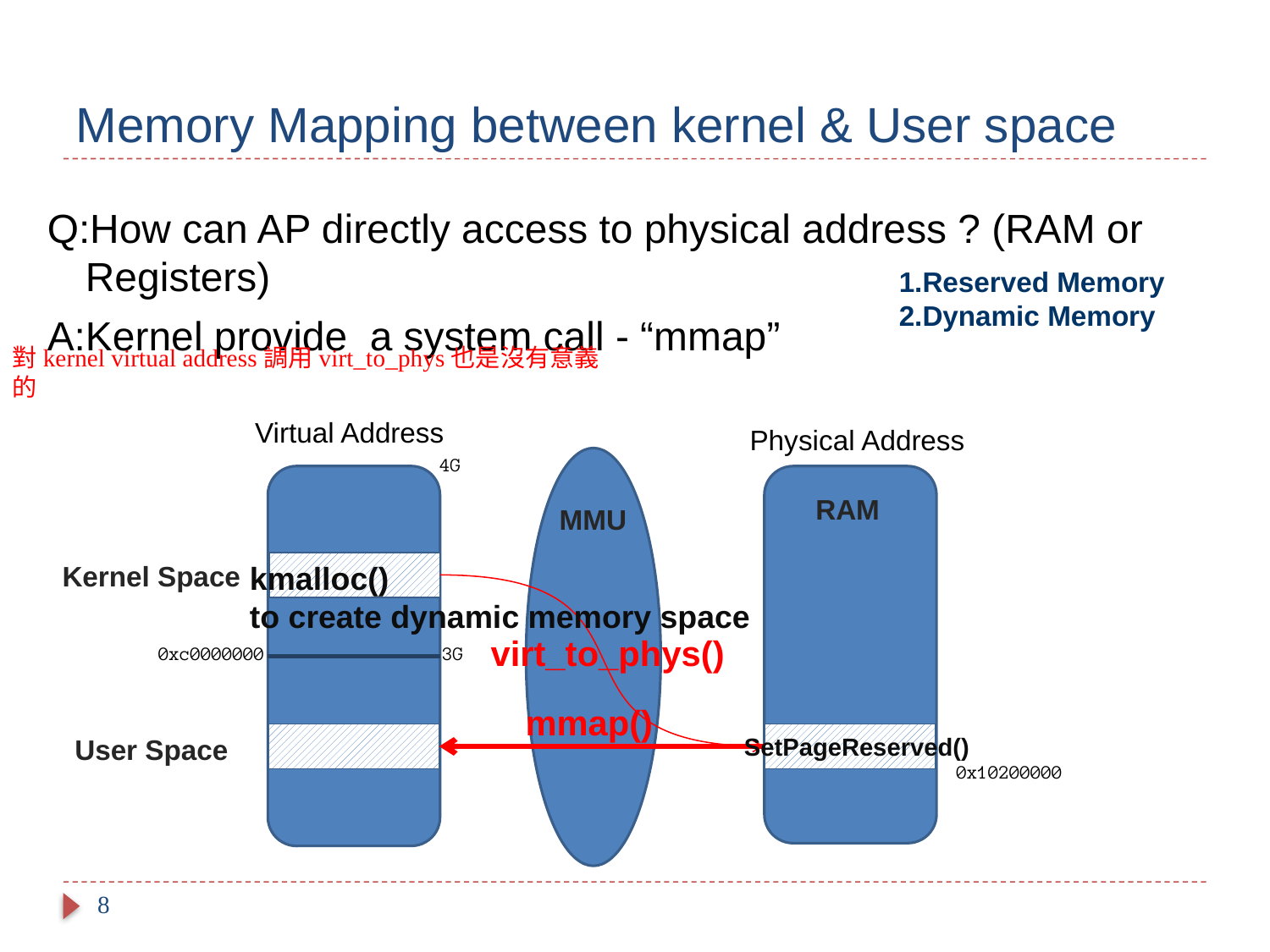

# Memory Mapping between kernel & User space
Q:How can AP directly access to physical address ? (RAM or Registers)
A:Kernel provide  a system call - “mmap”
1.Reserved Memory
2.Dynamic Memory
對kernel virtual address調用virt_to_phys也是沒有意義的
Virtual Address
Physical Address
4G

RAM
MMU
Kernel Space

kmalloc()
to create dynamic memory space
virt_to_phys()
SetPageReserved()
0xc0000000
3G
mmap()

User Space
0x10200000
8